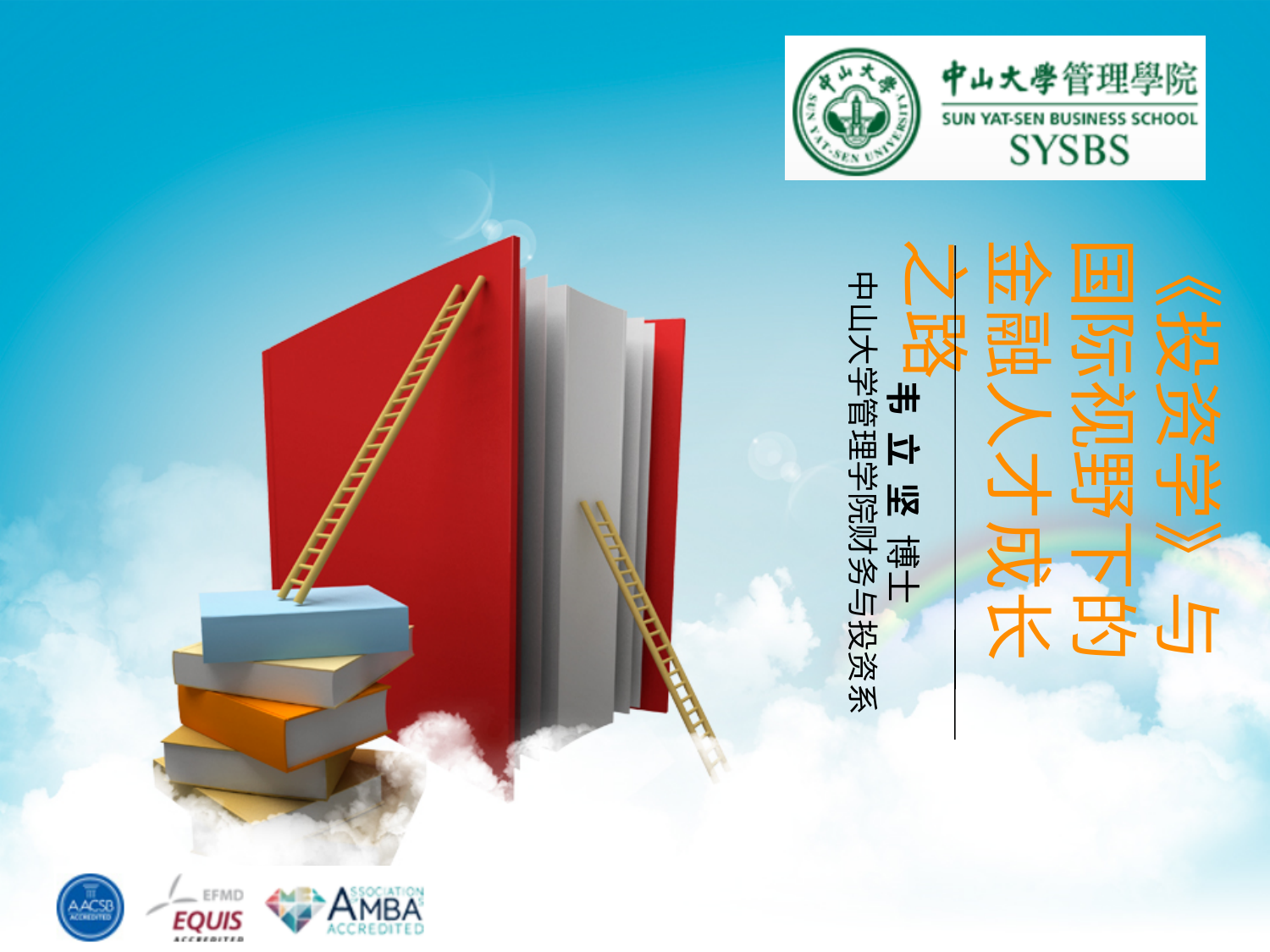

《投资学》与国际视野下的金融人才成长之路
韦  立  坚  博士
中山大学管理学院财务与投资系